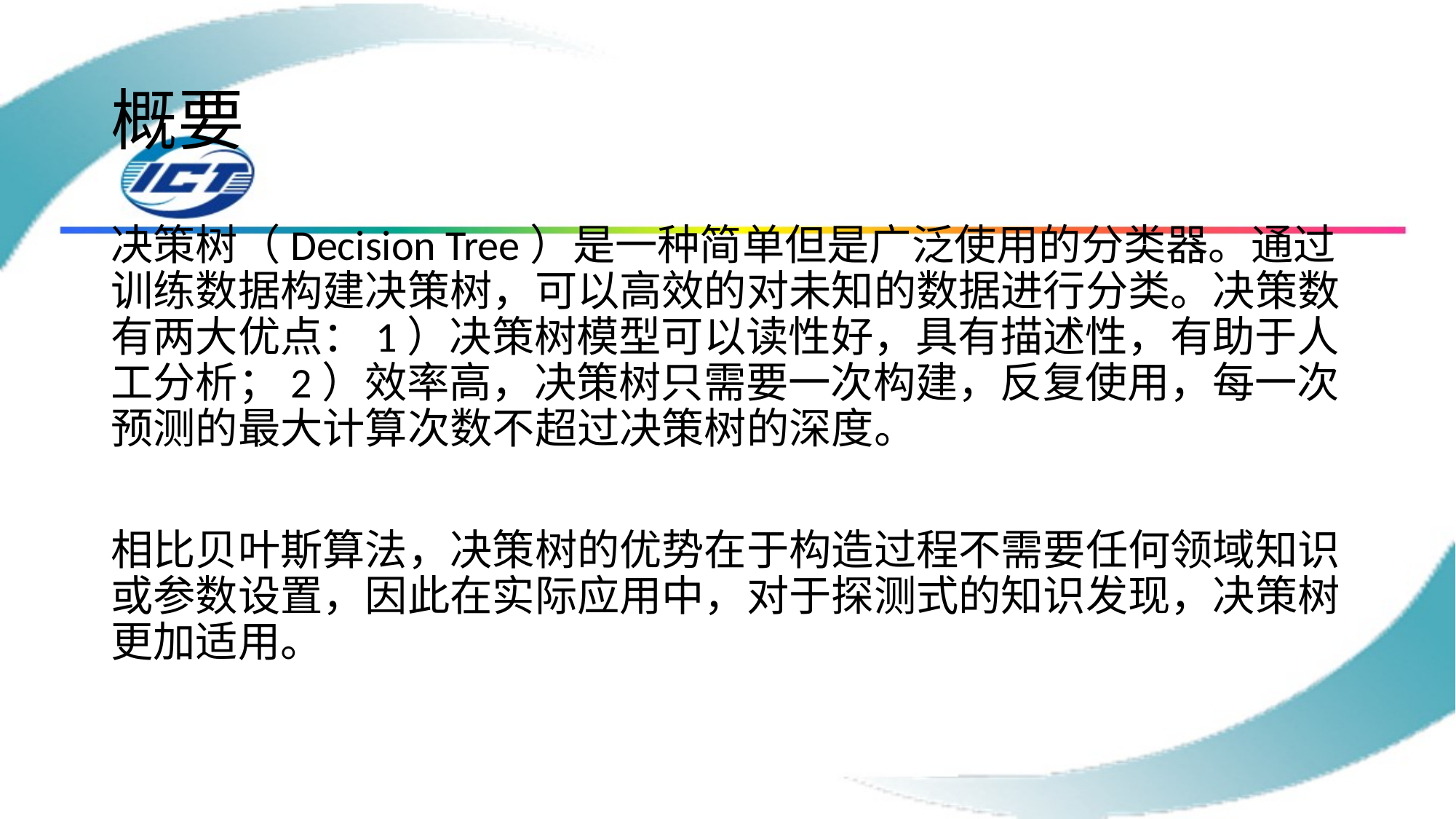

# 概要
决策树（Decision Tree）是一种简单但是广泛使用的分类器。通过训练数据构建决策树，可以高效的对未知的数据进行分类。决策数有两大优点：1）决策树模型可以读性好，具有描述性，有助于人工分析；2）效率高，决策树只需要一次构建，反复使用，每一次预测的最大计算次数不超过决策树的深度。

相比贝叶斯算法，决策树的优势在于构造过程不需要任何领域知识或参数设置，因此在实际应用中，对于探测式的知识发现，决策树更加适用。